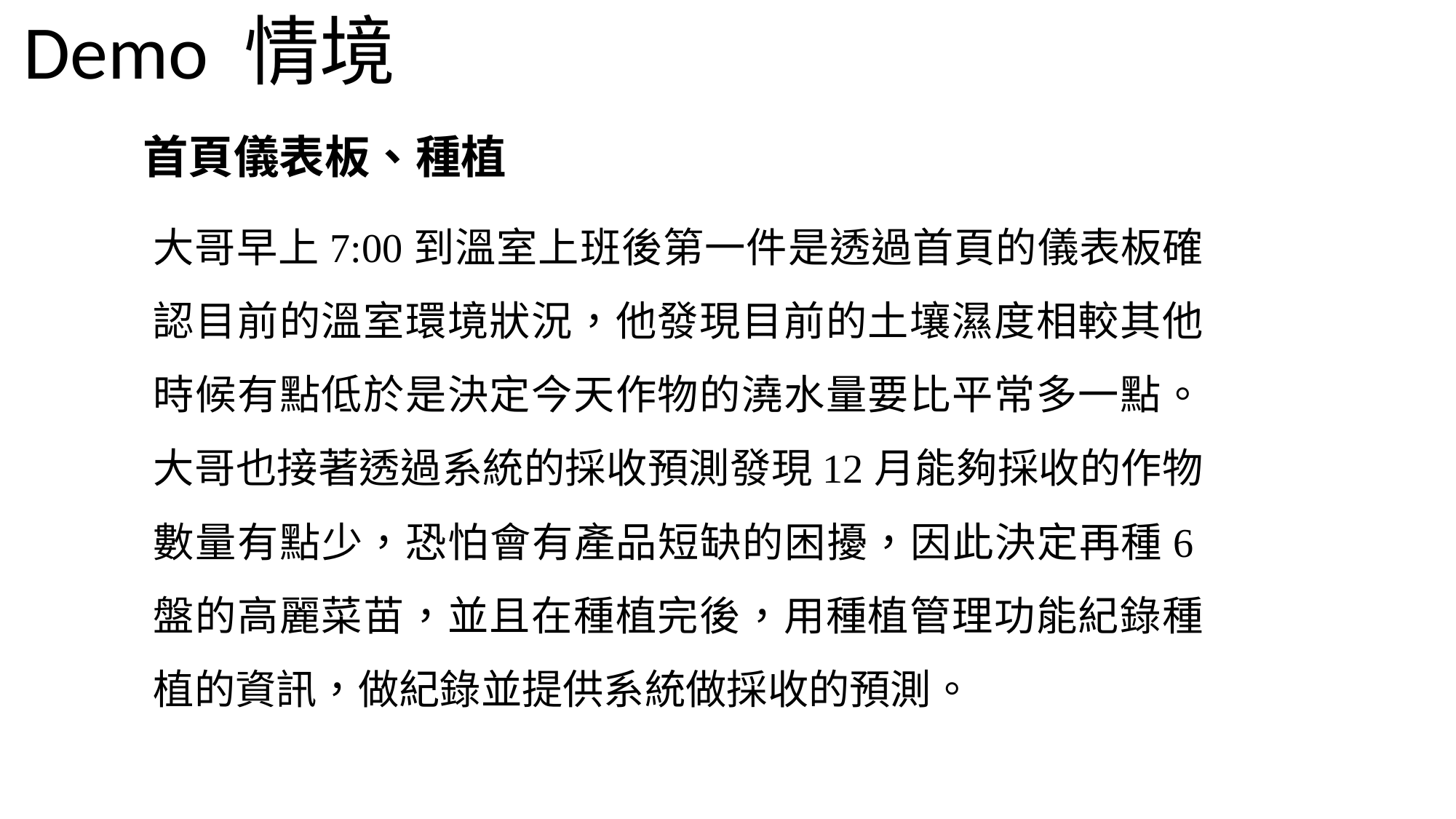

# Demo 情境
首頁儀表板、種植
大哥早上7:00到溫室上班後第一件是透過首頁的儀表板確認目前的溫室環境狀況，他發現目前的土壤濕度相較其他時候有點低於是決定今天作物的澆水量要比平常多一點。大哥也接著透過系統的採收預測發現12月能夠採收的作物數量有點少，恐怕會有產品短缺的困擾，因此決定再種6盤的高麗菜苗，並且在種植完後，用種植管理功能紀錄種植的資訊，做紀錄並提供系統做採收的預測。